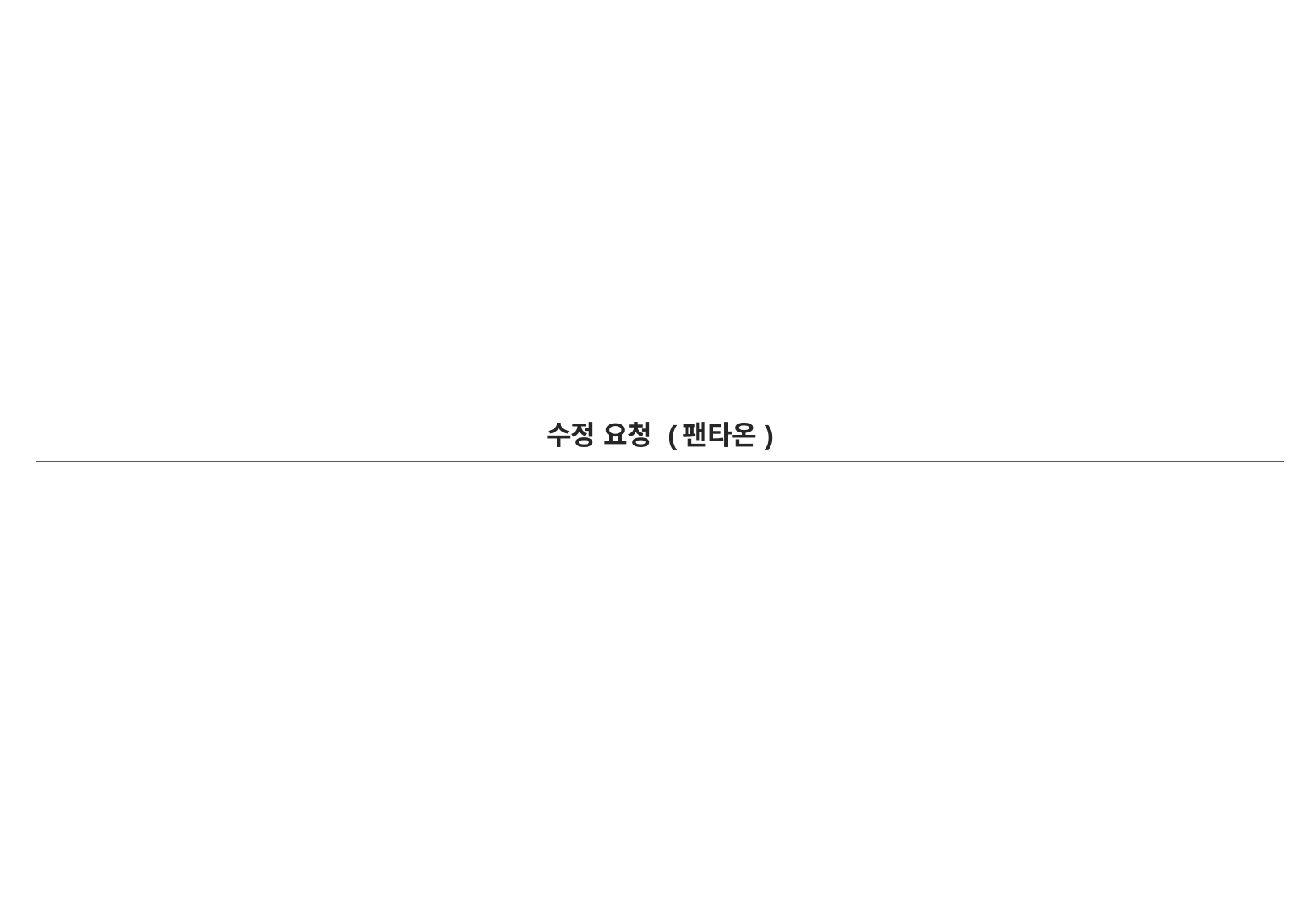

| 수정 요청 (팬타온) |
| --- |
|  |